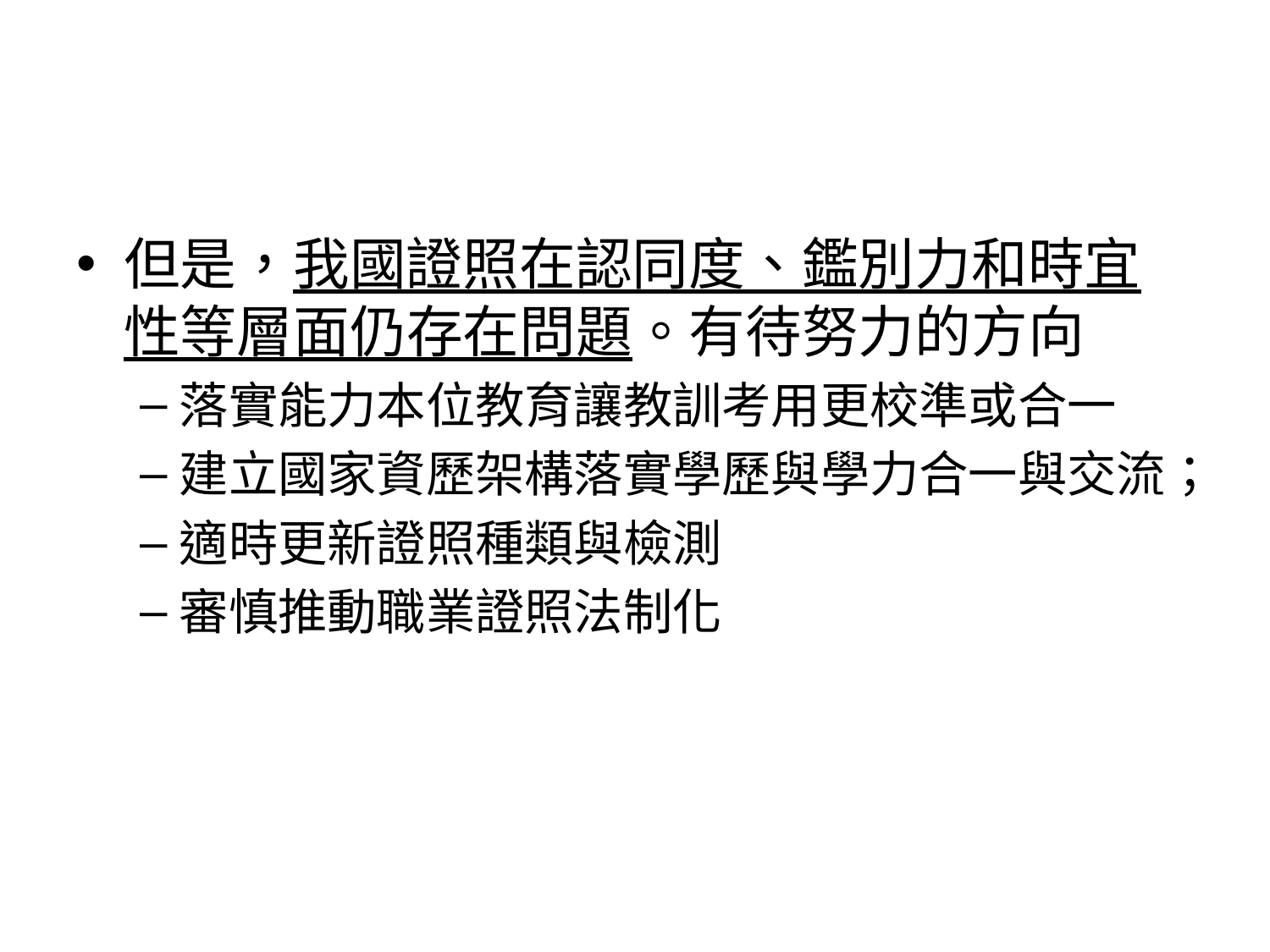

#
但是，我國證照在認同度、鑑別力和時宜性等層面仍存在問題。有待努力的方向
落實能力本位教育讓教訓考用更校準或合一
建立國家資歷架構落實學歷與學力合一與交流；
適時更新證照種類與檢測
審慎推動職業證照法制化